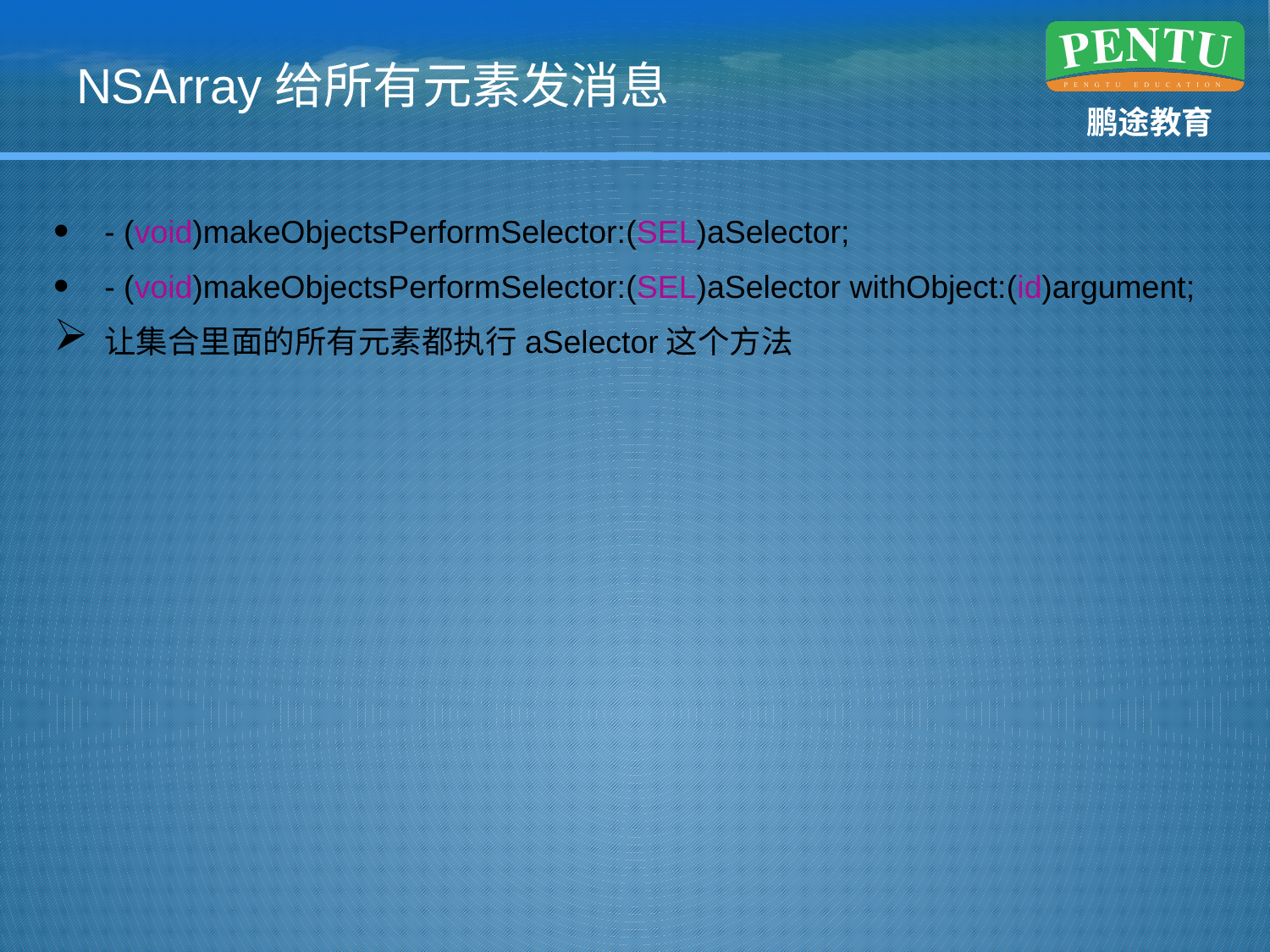

# NSArray给所有元素发消息
- (void)makeObjectsPerformSelector:(SEL)aSelector;
- (void)makeObjectsPerformSelector:(SEL)aSelector withObject:(id)argument;
让集合里面的所有元素都执行aSelector这个方法